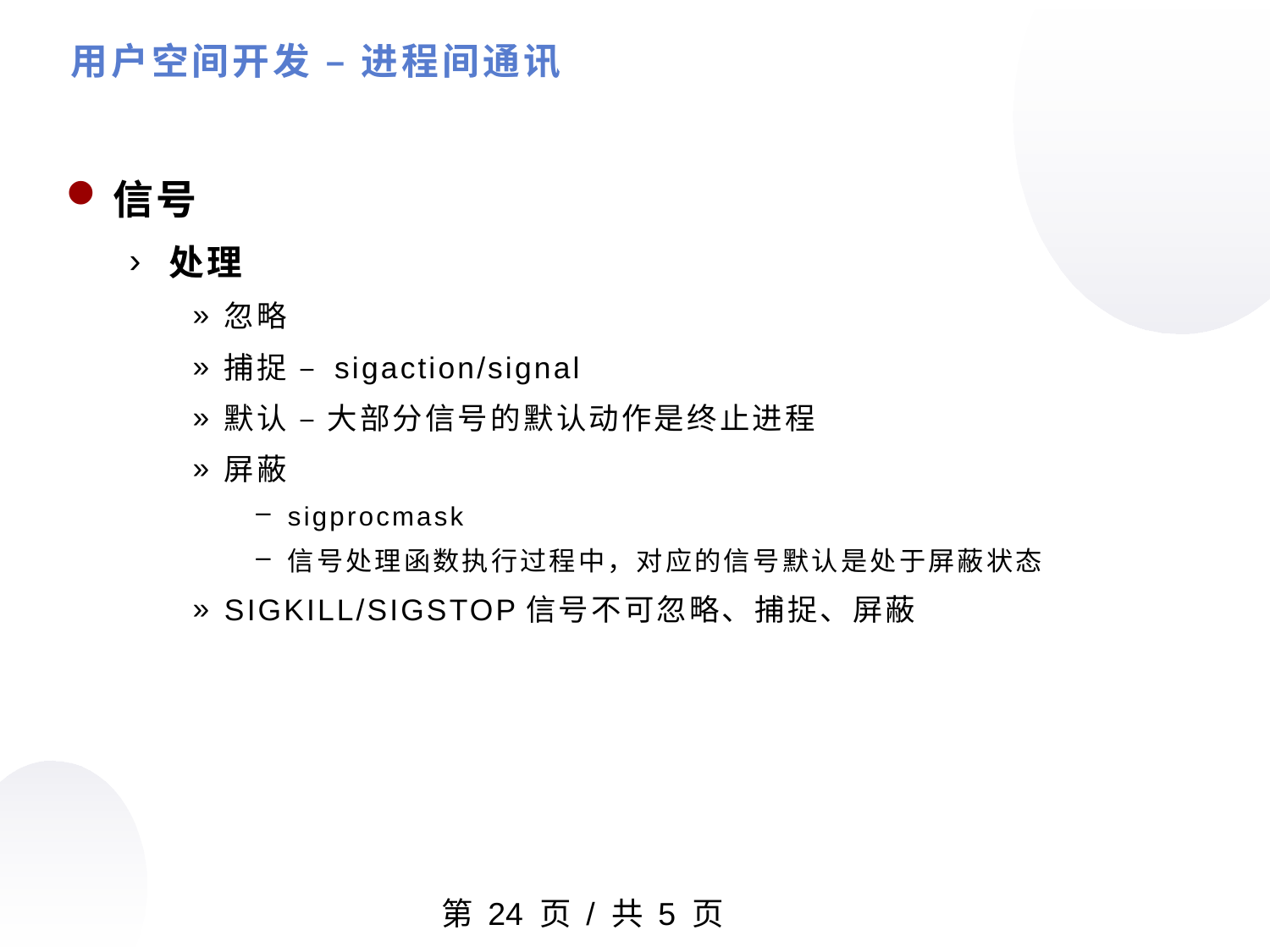

用户空间开发 – 进程间通讯

信号
处理
忽略
捕捉 – sigaction/signal
默认 – 大部分信号的默认动作是终止进程
屏蔽
sigprocmask
信号处理函数执行过程中，对应的信号默认是处于屏蔽状态
SIGKILL/SIGSTOP信号不可忽略、捕捉、屏蔽

第 24 页 / 共 5 页